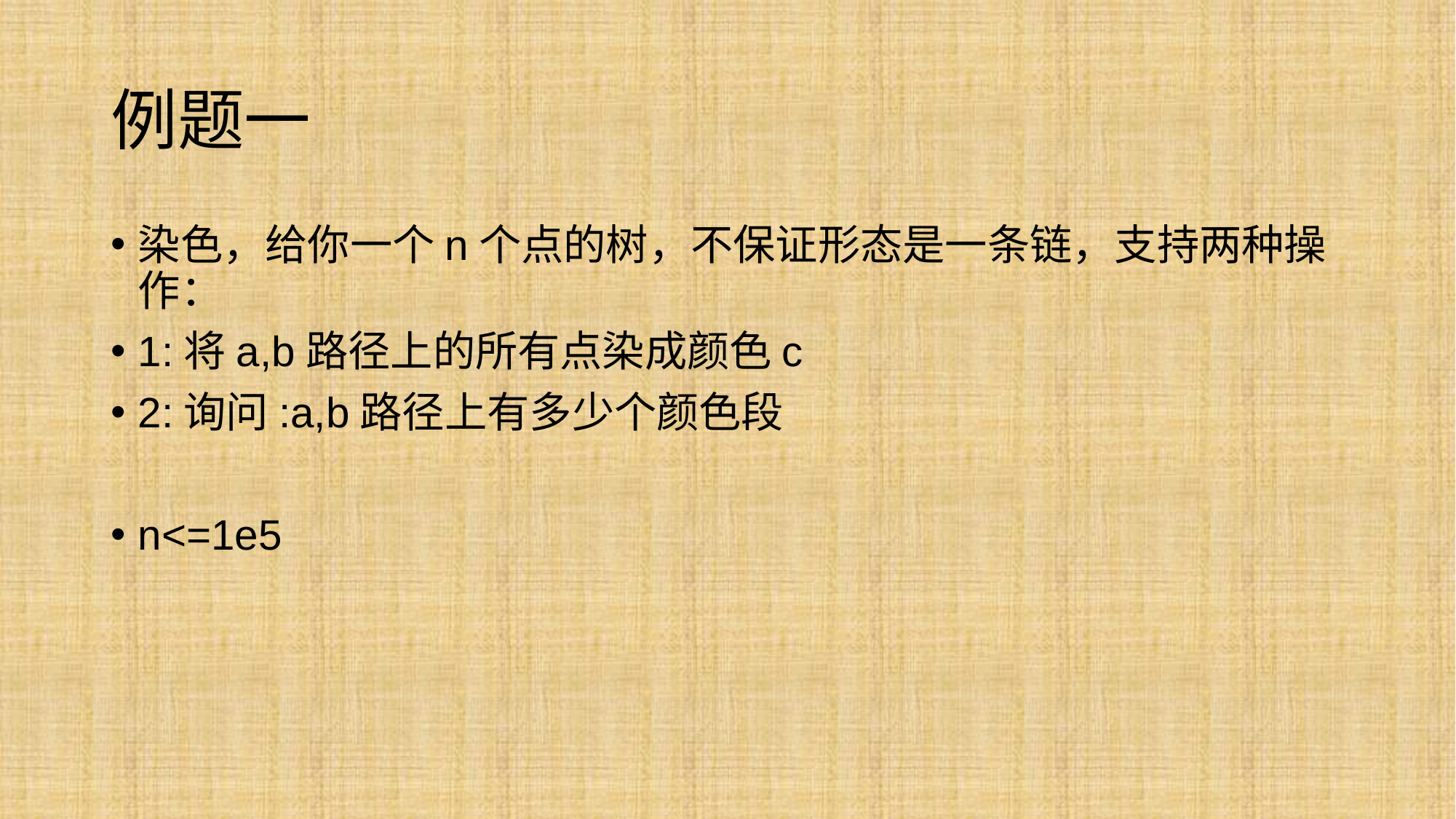

# 例题一
染色，给你一个n个点的树，不保证形态是一条链，支持两种操作：
1:将a,b路径上的所有点染成颜色c
2:询问:a,b路径上有多少个颜色段

n<=1e5